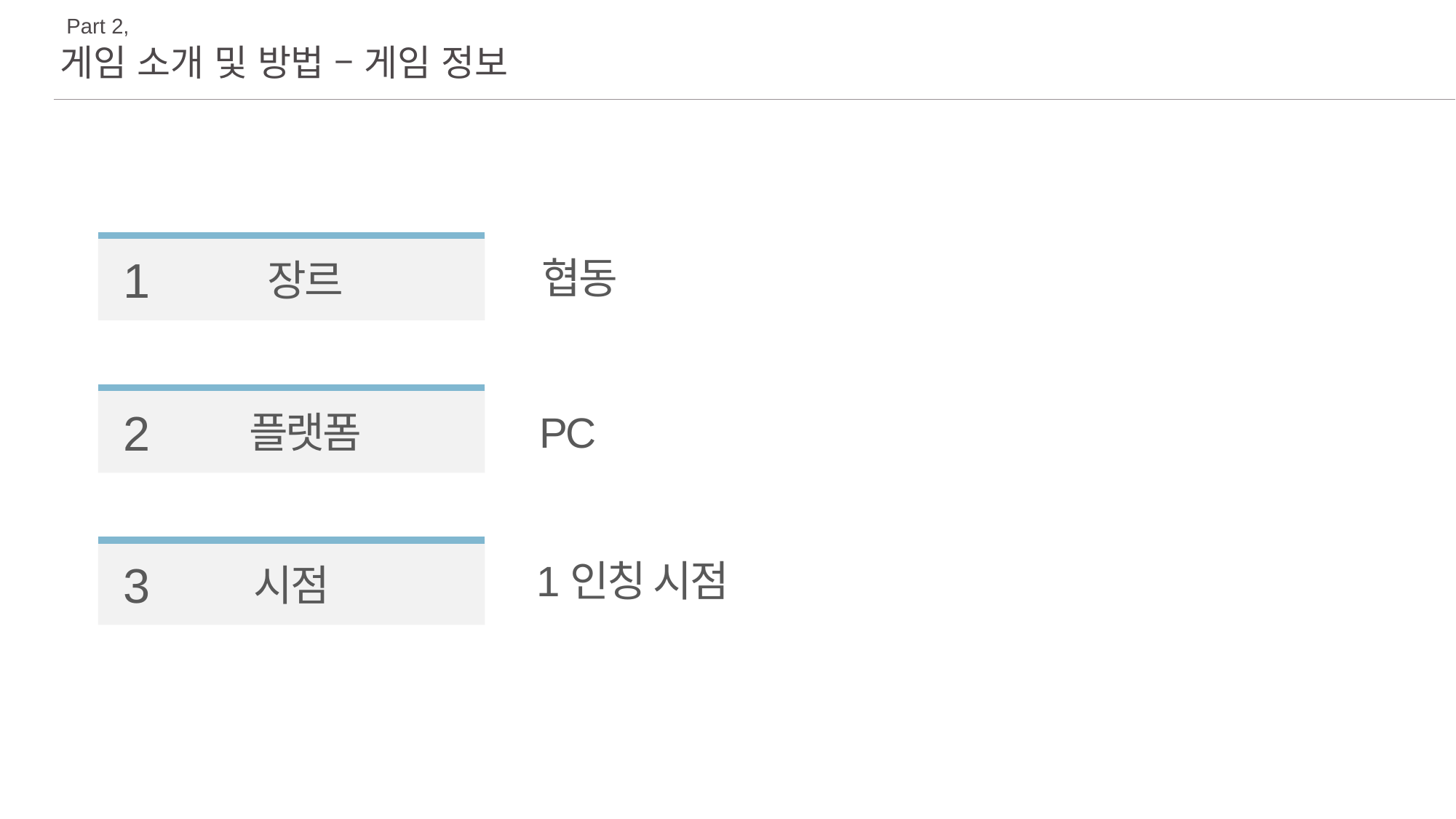

Part 2,
게임 소개 및 방법 – 게임 정보

1
장르
협동

2
플랫폼
PC

3
시점
1인칭 시점